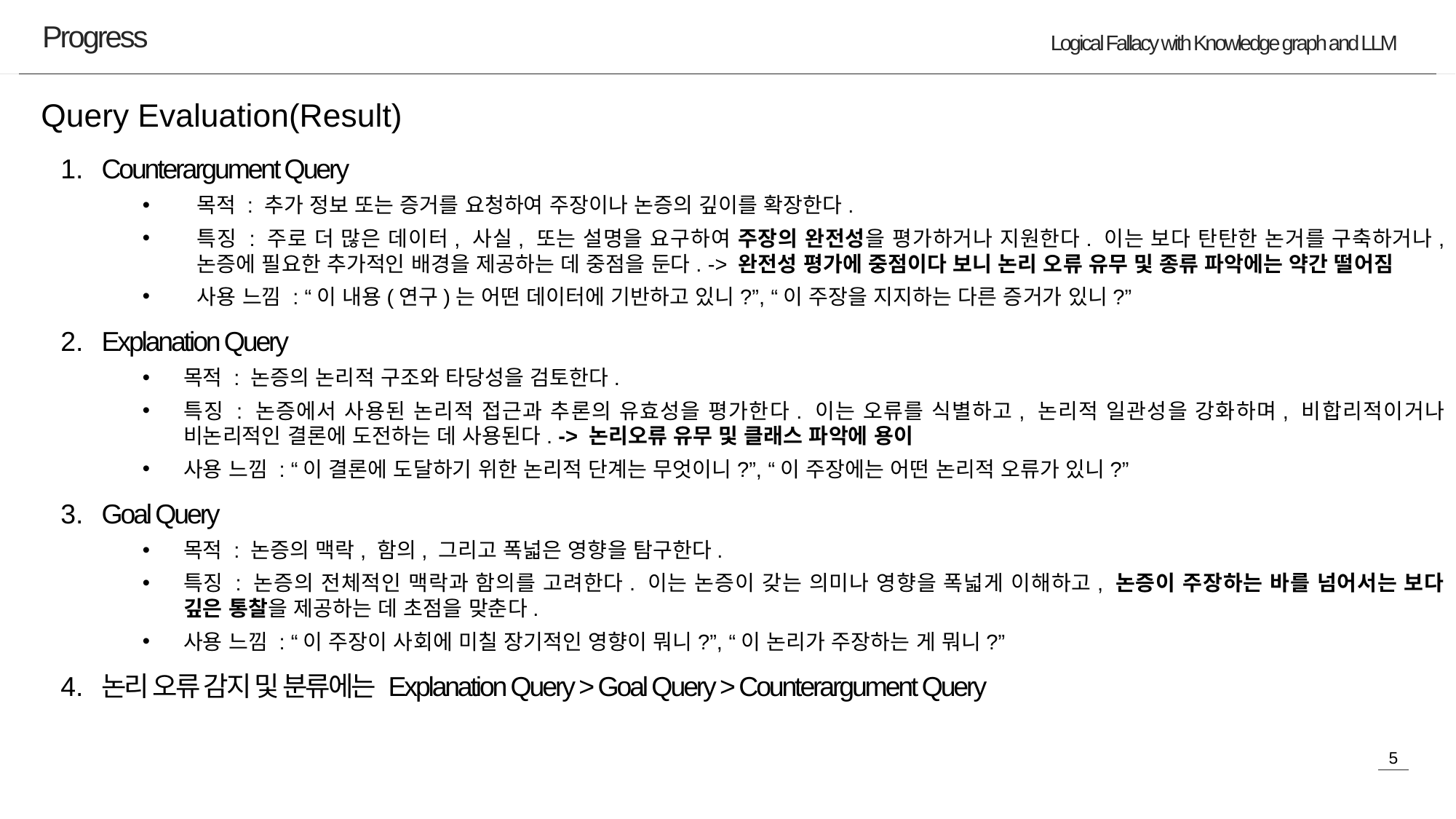

Progress
Query Evaluation(Result)
Counterargument Query
목적 : 추가 정보 또는 증거를 요청하여 주장이나 논증의 깊이를 확장한다.
특징 : 주로 더 많은 데이터, 사실, 또는 설명을 요구하여 주장의 완전성을 평가하거나 지원한다. 이는 보다 탄탄한 논거를 구축하거나, 논증에 필요한 추가적인 배경을 제공하는 데 중점을 둔다. -> 완전성 평가에 중점이다 보니 논리 오류 유무 및 종류 파악에는 약간 떨어짐
사용 느낌 : “이 내용(연구)는 어떤 데이터에 기반하고 있니?”, “이 주장을 지지하는 다른 증거가 있니?”
Explanation Query
목적 : 논증의 논리적 구조와 타당성을 검토한다.
특징 : 논증에서 사용된 논리적 접근과 추론의 유효성을 평가한다. 이는 오류를 식별하고, 논리적 일관성을 강화하며, 비합리적이거나 비논리적인 결론에 도전하는 데 사용된다. -> 논리오류 유무 및 클래스 파악에 용이
사용 느낌 : “이 결론에 도달하기 위한 논리적 단계는 무엇이니?”, “이 주장에는 어떤 논리적 오류가 있니?”
Goal Query
목적 : 논증의 맥락, 함의, 그리고 폭넓은 영향을 탐구한다.
특징 : 논증의 전체적인 맥락과 함의를 고려한다. 이는 논증이 갖는 의미나 영향을 폭넓게 이해하고, 논증이 주장하는 바를 넘어서는 보다 깊은 통찰을 제공하는 데 초점을 맞춘다.
사용 느낌 : “이 주장이 사회에 미칠 장기적인 영향이 뭐니?”, “이 논리가 주장하는 게 뭐니?”
논리 오류 감지 및 분류에는 Explanation Query > Goal Query > Counterargument Query